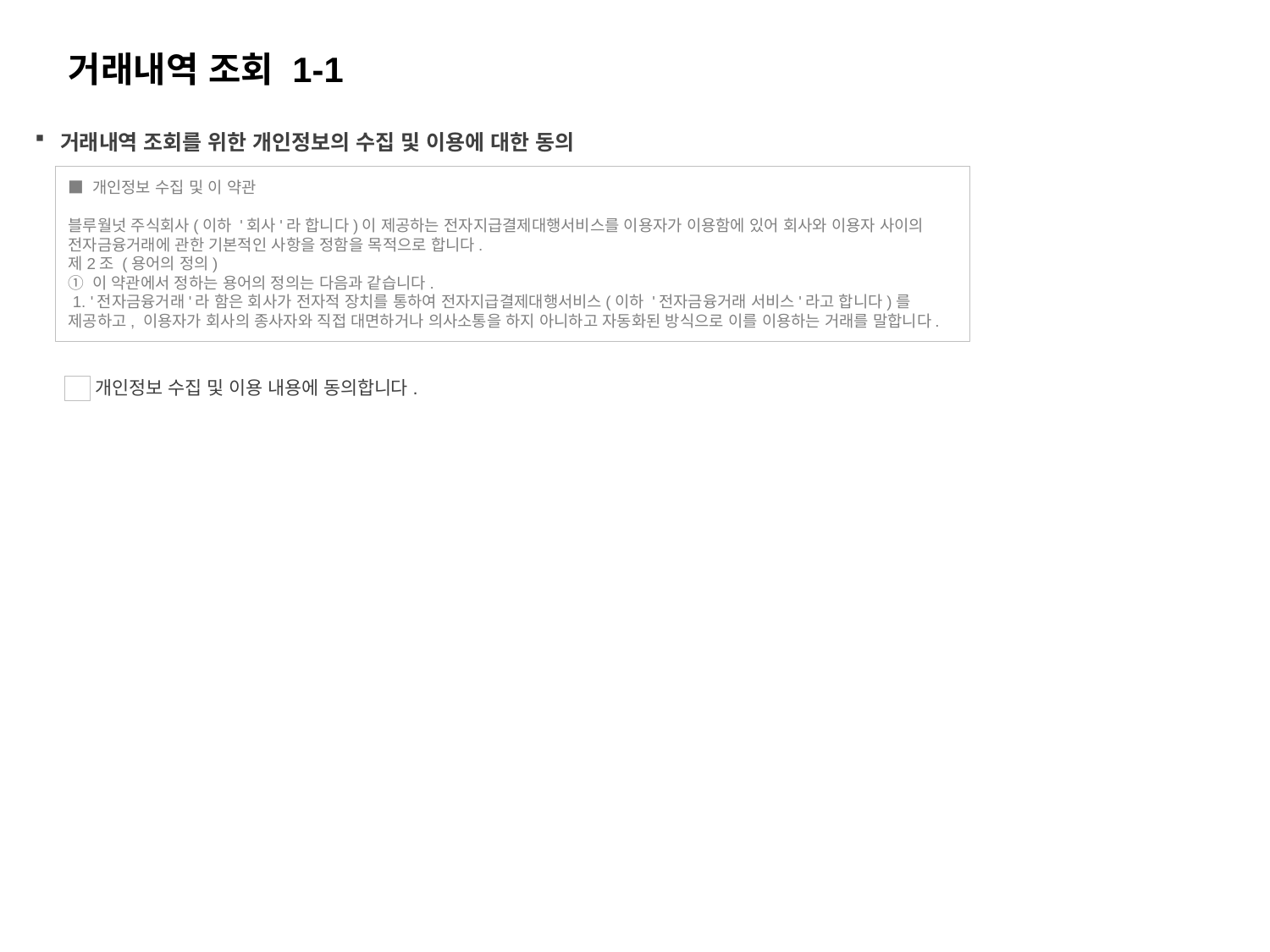

거래내역 조회 1-1
거래내역 조회를 위한 개인정보의 수집 및 이용에 대한 동의

           개인정보 수집 및 이용 내용에 동의합니다.

■ 개인정보 수집 및 이 약관

블루월넛 주식회사(이하 '회사'라 합니다)이 제공하는 전자지급결제대행서비스를 이용자가 이용함에 있어 회사와 이용자 사이의 전자금융거래에 관한 기본적인 사항을 정함을 목적으로 합니다.
제2조 (용어의 정의)
① 이 약관에서 정하는 용어의 정의는 다음과 같습니다.
 1. '전자금융거래'라 함은 회사가 전자적 장치를 통하여 전자지급결제대행서비스(이하 '전자금융거래 서비스'라고 합니다)를 제공하고, 이용자가 회사의 종사자와 직접 대면하거나 의사소통을 하지 아니하고 자동화된 방식으로 이를 이용하는 거래를 말합니다.